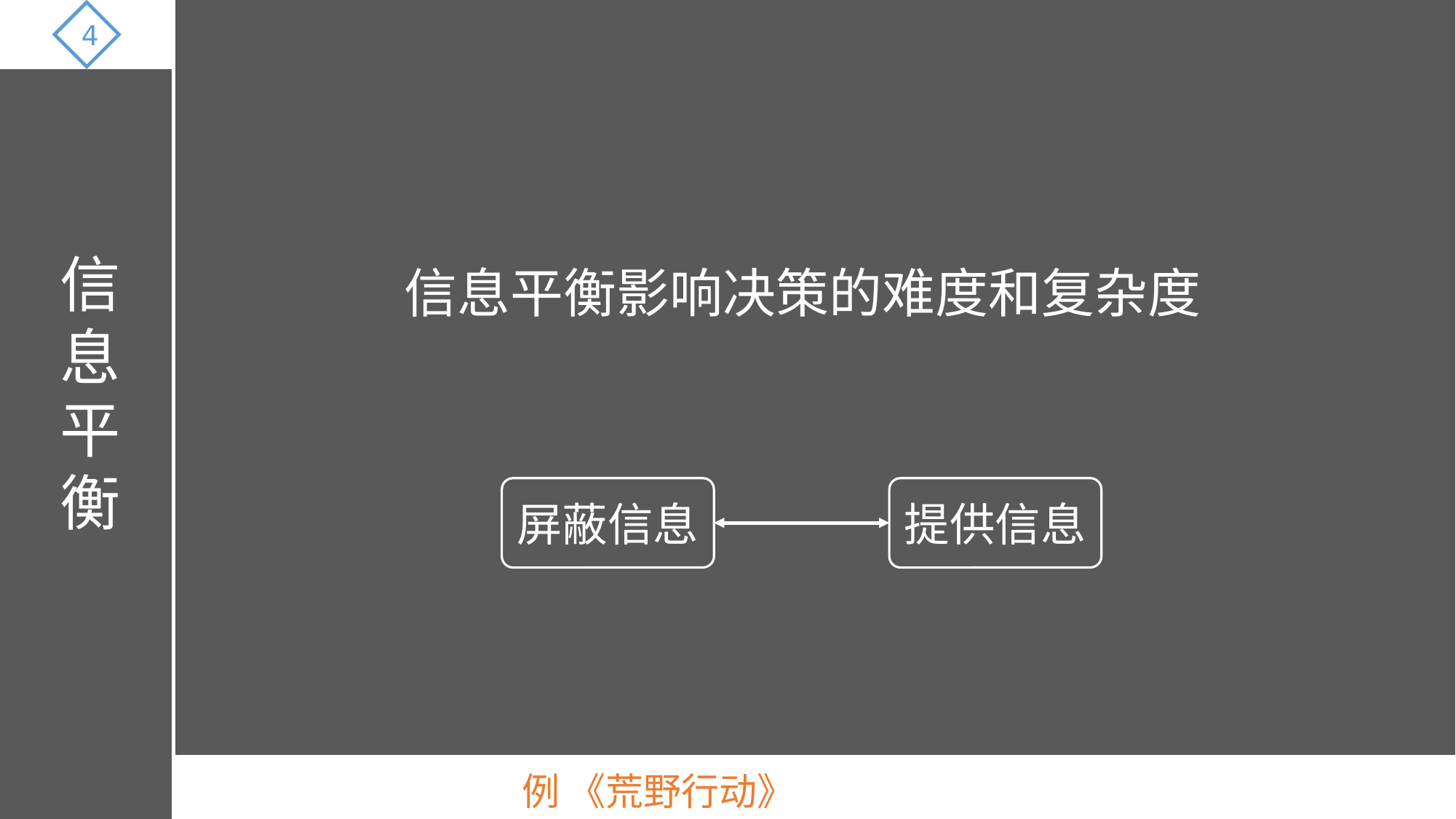

4
信息平衡
信息平衡影响决策的难度和复杂度
屏蔽信息
提供信息

例 《荒野行动》